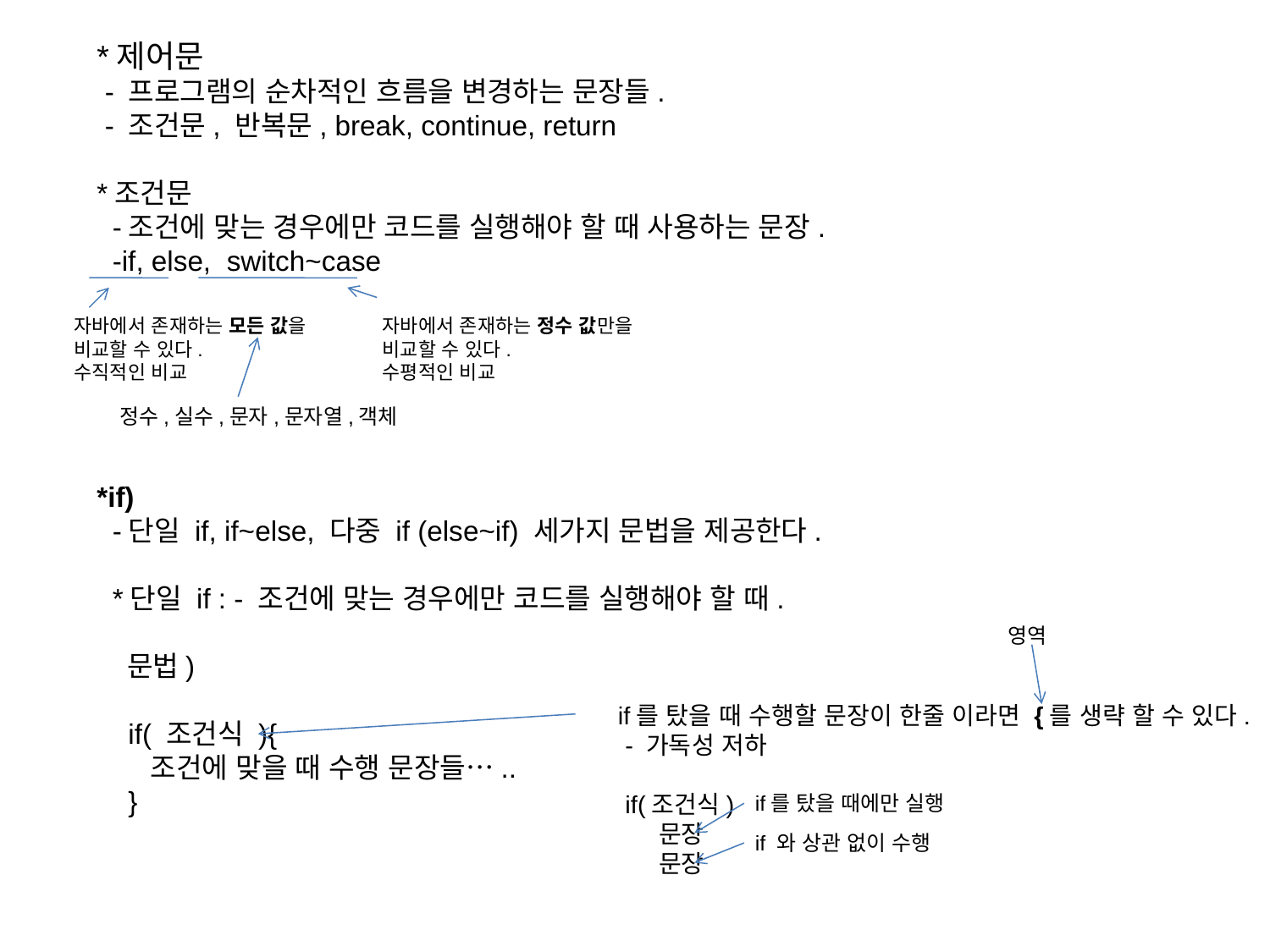

*제어문
 - 프로그램의 순차적인 흐름을 변경하는 문장들.
 - 조건문, 반복문, break, continue, return

*조건문
  -조건에 맞는 경우에만 코드를 실행해야 할 때 사용하는 문장.
  -if, else,  switch~case

*if)
  -단일 if, if~else, 다중 if (else~if) 세가지 문법을 제공한다.

  *단일 if : - 조건에 맞는 경우에만 코드를 실행해야 할 때.

   문법)

    if( 조건식 ){
      조건에 맞을 때 수행 문장들…..
    }

자바에서 존재하는 모든 값을
비교할 수 있다.
수직적인 비교
자바에서 존재하는 정수 값만을
비교할 수 있다.
수평적인 비교
정수,실수,문자,문자열,객체
영역
if를 탔을 때 수행할 문장이 한줄 이라면 {를 생략 할 수 있다.
 - 가독성 저하

 if(조건식)
     문장
     문장
if를 탔을 때에만 실행
if 와 상관 없이 수행